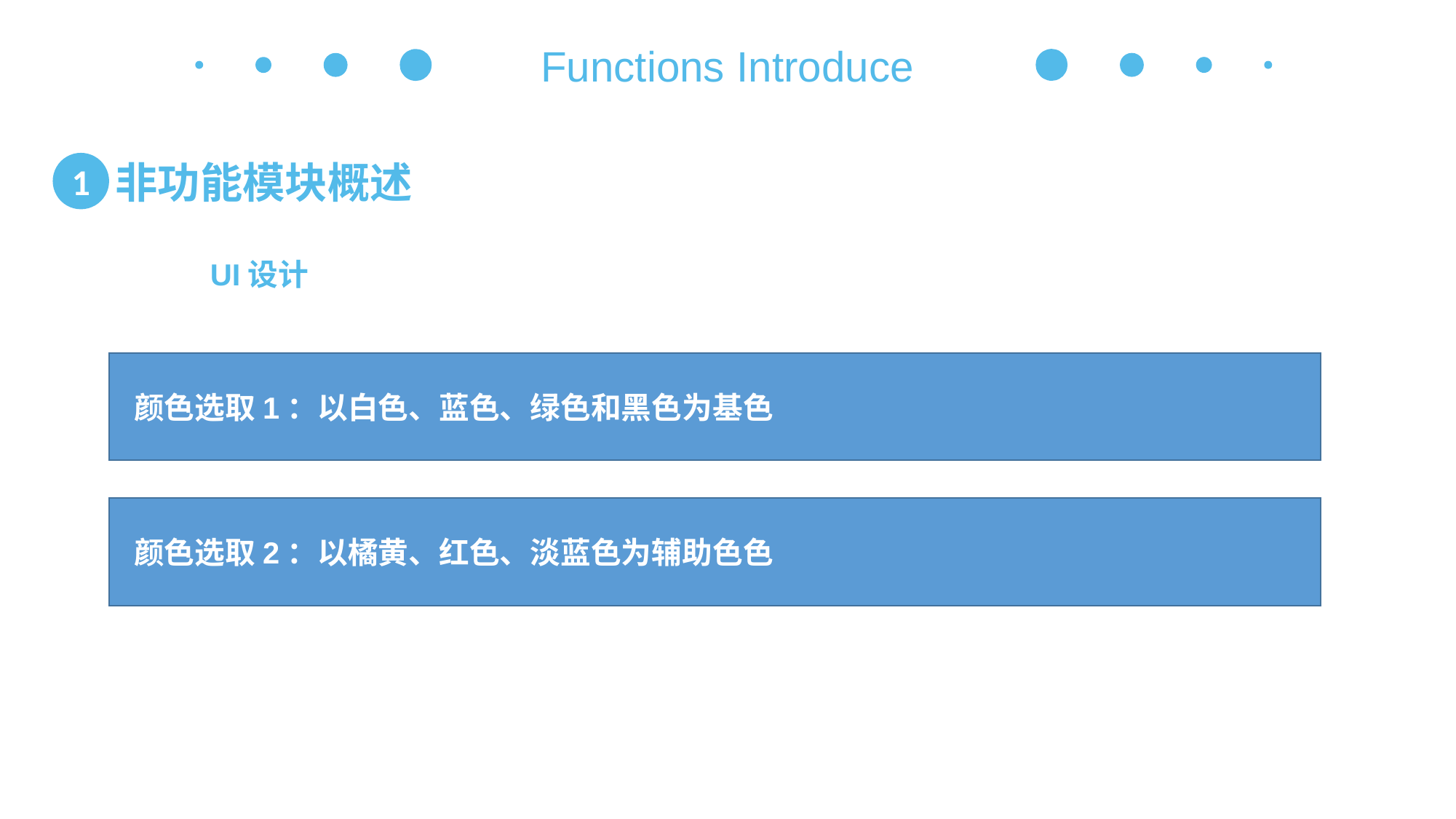

Functions Introduce

     非功能模块概述
1
UI设计
 颜色选取1：以白色、蓝色、绿色和黑色为基色
 颜色选取2：以橘黄、红色、淡蓝色为辅助色色